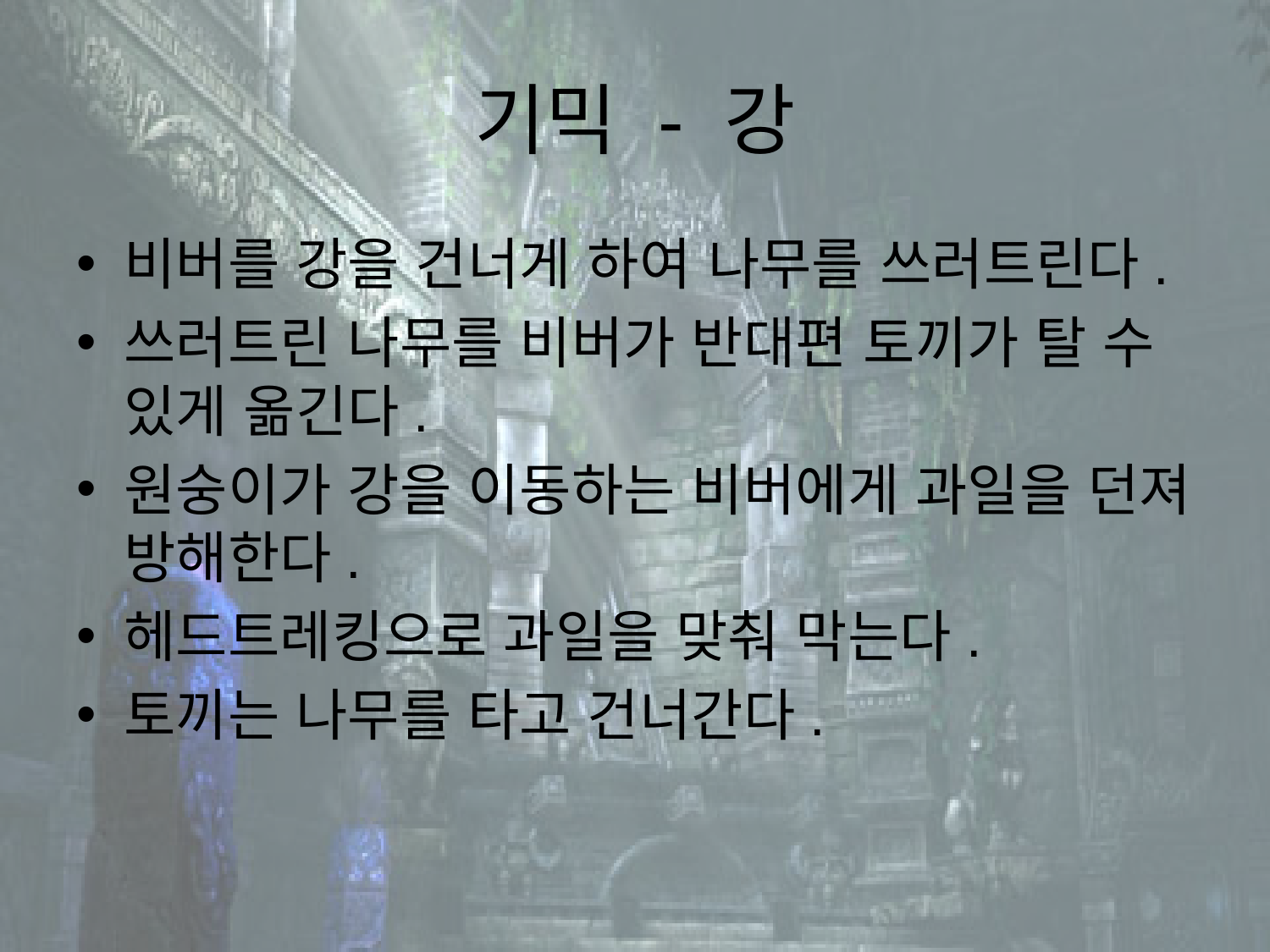

# 기믹 - 강
비버를 강을 건너게 하여 나무를 쓰러트린다.
쓰러트린 나무를 비버가 반대편 토끼가 탈 수 있게 옮긴다.
원숭이가 강을 이동하는 비버에게 과일을 던져 방해한다.
헤드트레킹으로 과일을 맞춰 막는다.
토끼는 나무를 타고 건너간다.